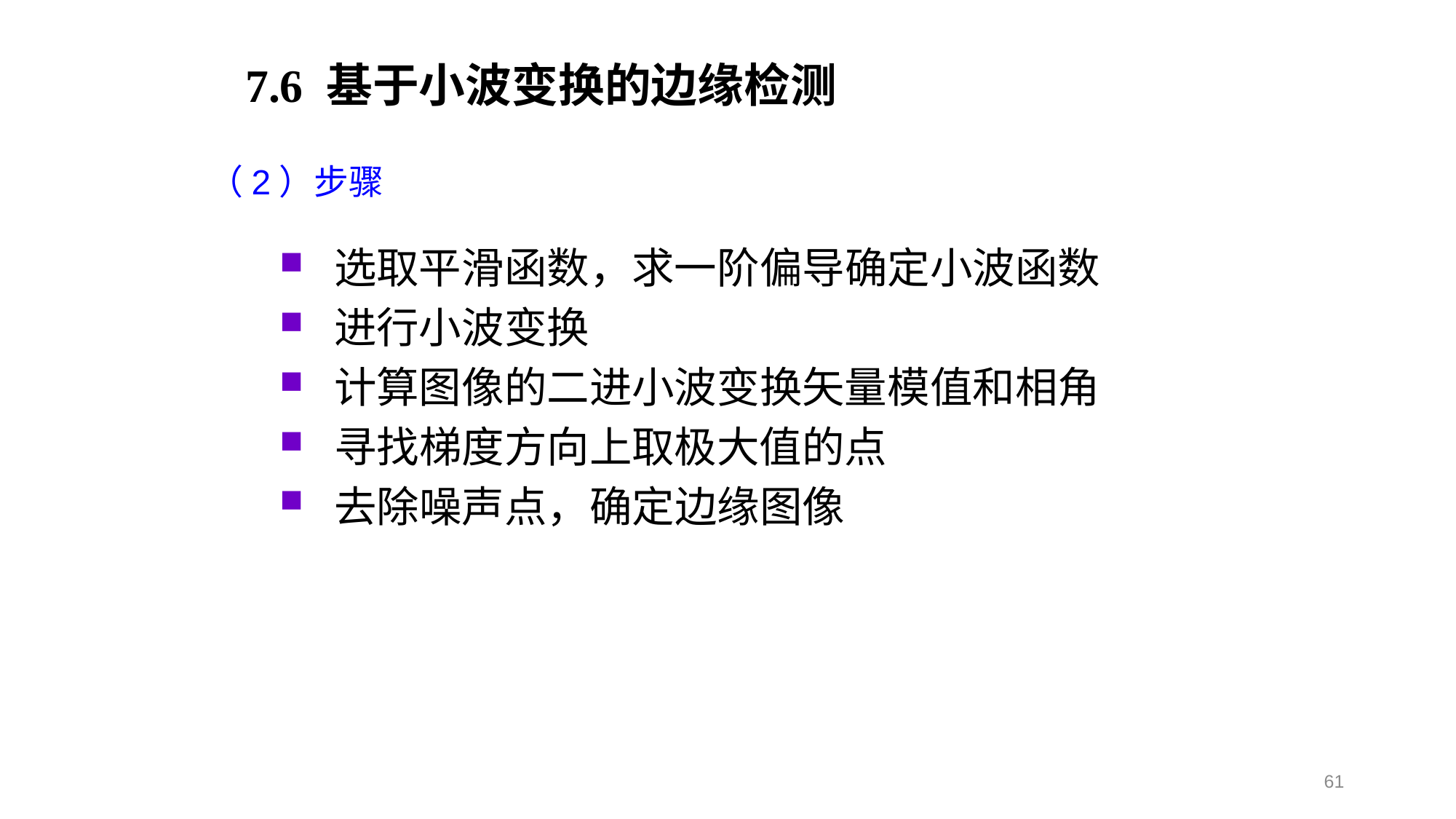

7.6 基于小波变换的边缘检测
（2）步骤
选取平滑函数，求一阶偏导确定小波函数
进行小波变换
计算图像的二进小波变换矢量模值和相角
寻找梯度方向上取极大值的点
去除噪声点，确定边缘图像
61